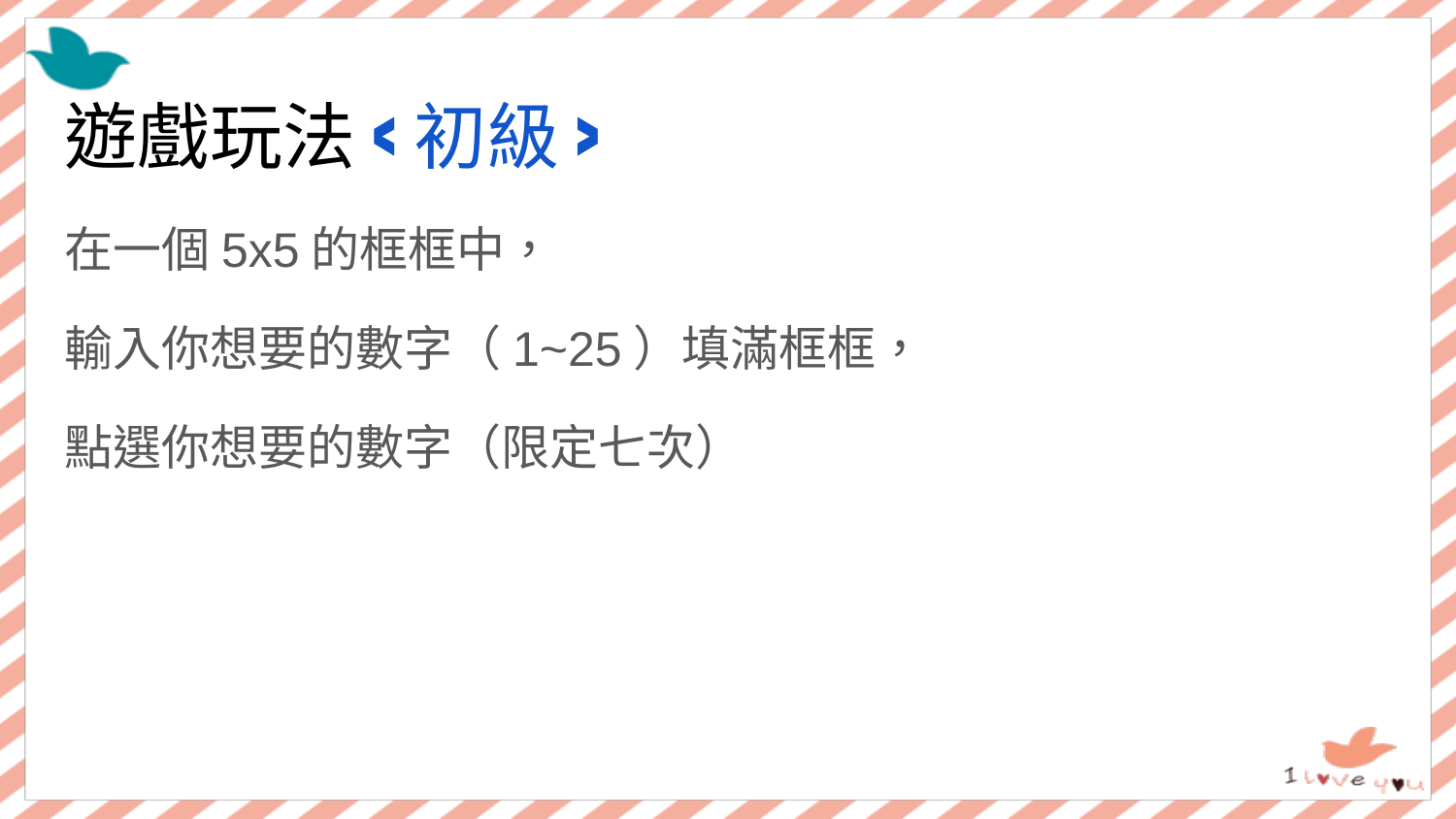

# 遊戲玩法<初級>

在一個5x5的框框中，
輸入你想要的數字（1~25）填滿框框，
點選你想要的數字（限定七次）